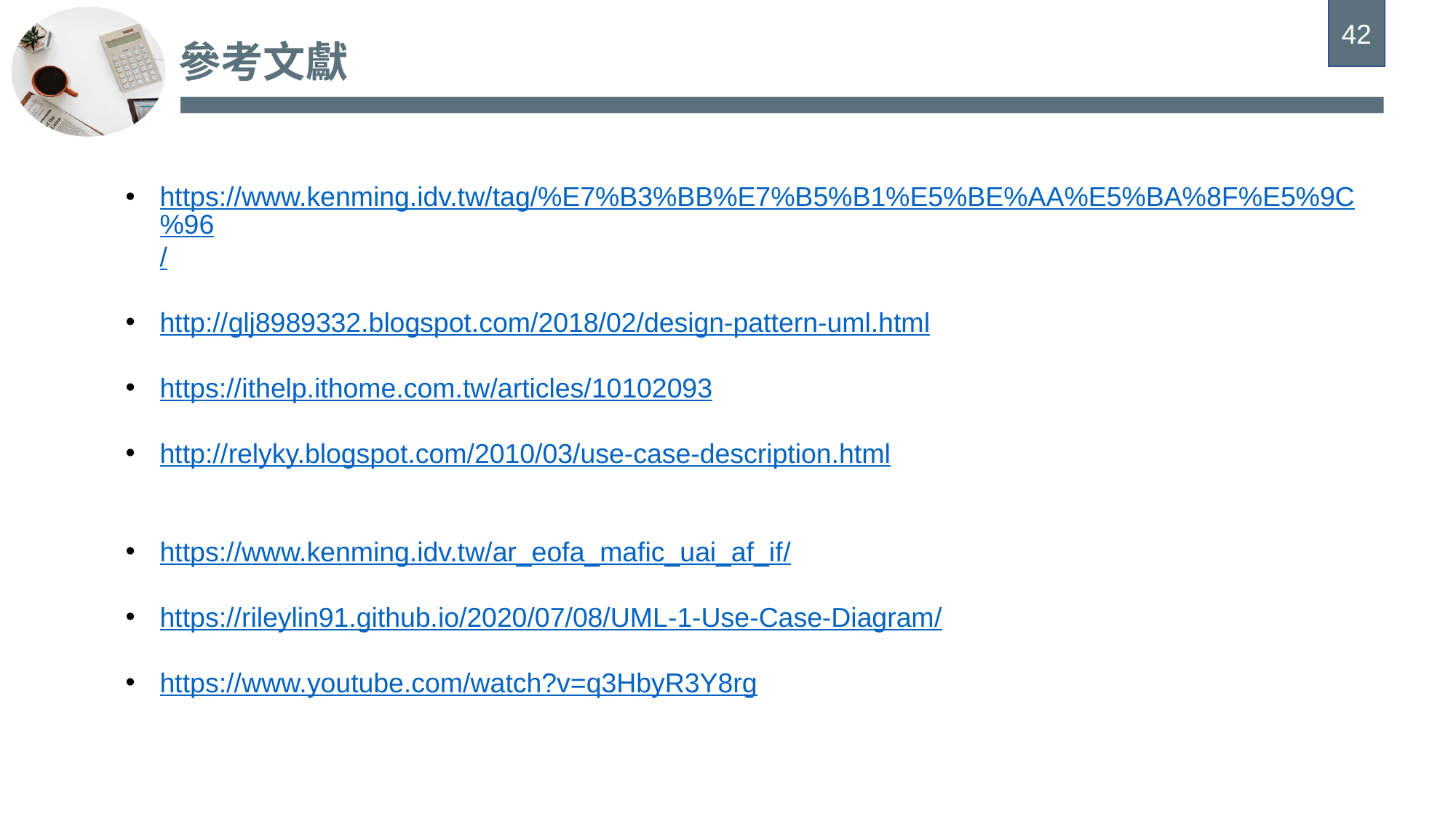

42

參考文獻

https://www.kenming.idv.tw/tag/%E7%B3%BB%E7%B5%B1%E5%BE%AA%E5%BA%8F%E5%9C%96/

http://glj8989332.blogspot.com/2018/02/design-pattern-uml.html

https://ithelp.ithome.com.tw/articles/10102093

http://relyky.blogspot.com/2010/03/use-case-description.html

https://www.kenming.idv.tw/ar_eofa_mafic_uai_af_if/

https://rileylin91.github.io/2020/07/08/UML-1-Use-Case-Diagram/

https://www.youtube.com/watch?v=q3HbyR3Y8rg